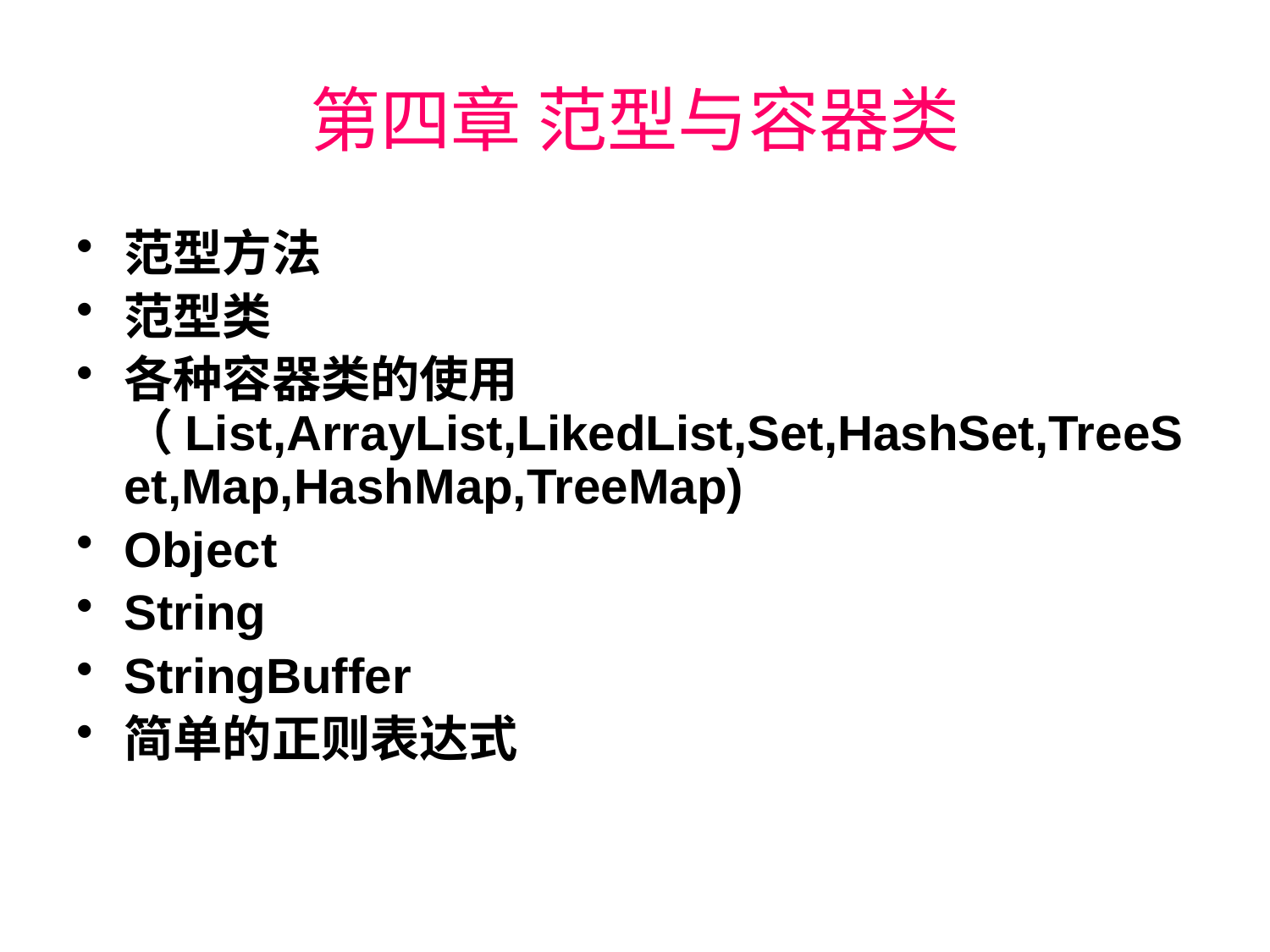

# 第四章 范型与容器类
范型方法
范型类
各种容器类的使用（List,ArrayList,LikedList,Set,HashSet,TreeSet,Map,HashMap,TreeMap)
Object
String
StringBuffer
简单的正则表达式